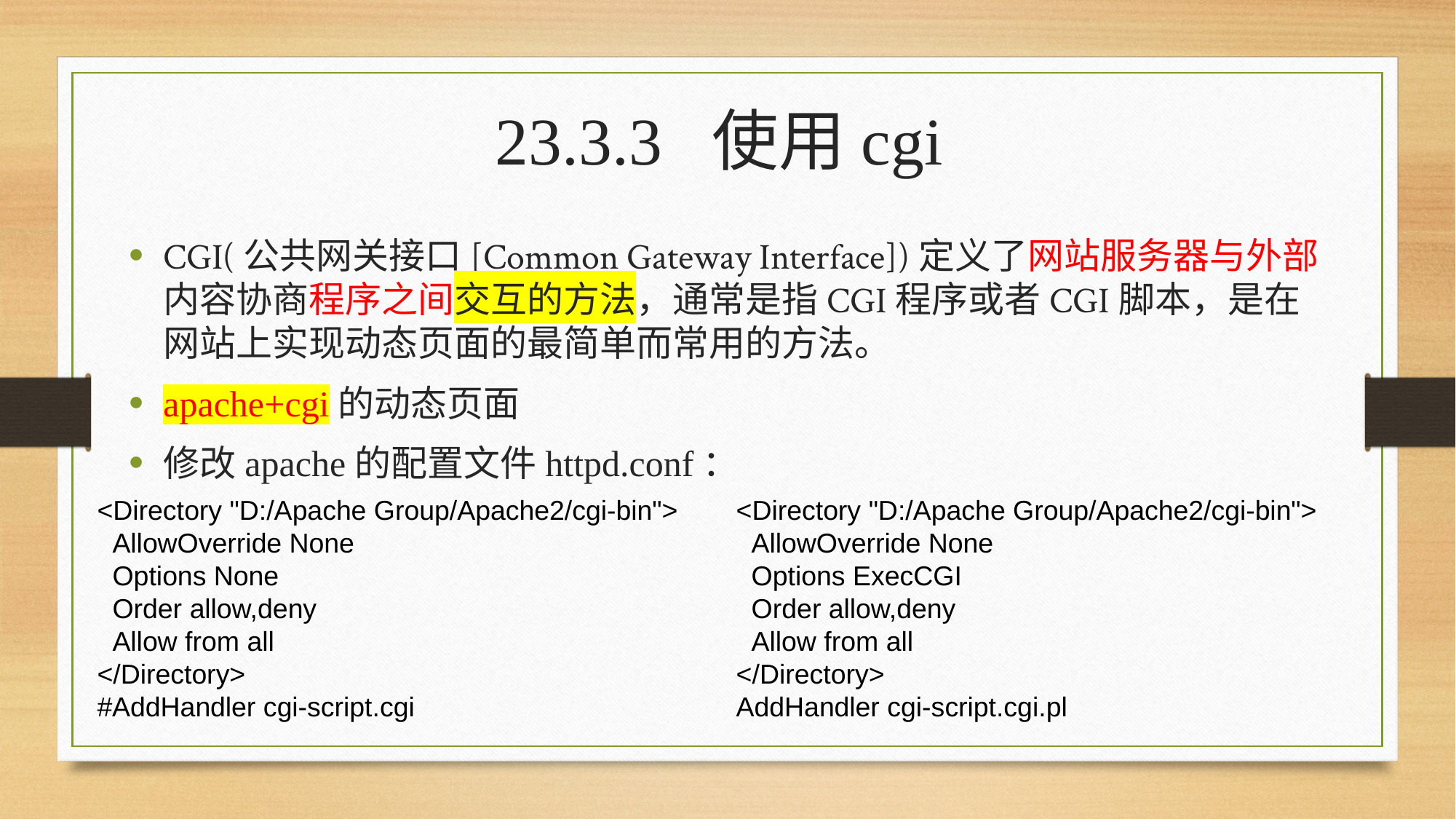

# 23.3.3  使用cgi
CGI(公共网关接口[Common Gateway Interface])定义了网站服务器与外部内容协商程序之间交互的方法，通常是指CGI程序或者CGI脚本，是在网站上实现动态页面的最简单而常用的方法。
apache+cgi的动态页面
修改apache的配置文件httpd.conf：

<Directory "D:/Apache Group/Apache2/cgi-bin">
  AllowOverride None
  Options ExecCGI
  Order allow,deny
  Allow from all
</Directory>
AddHandler cgi-script.cgi.pl
<Directory "D:/Apache Group/Apache2/cgi-bin">
  AllowOverride None
  Options None
  Order allow,deny
  Allow from all
</Directory>
#AddHandler cgi-script.cgi